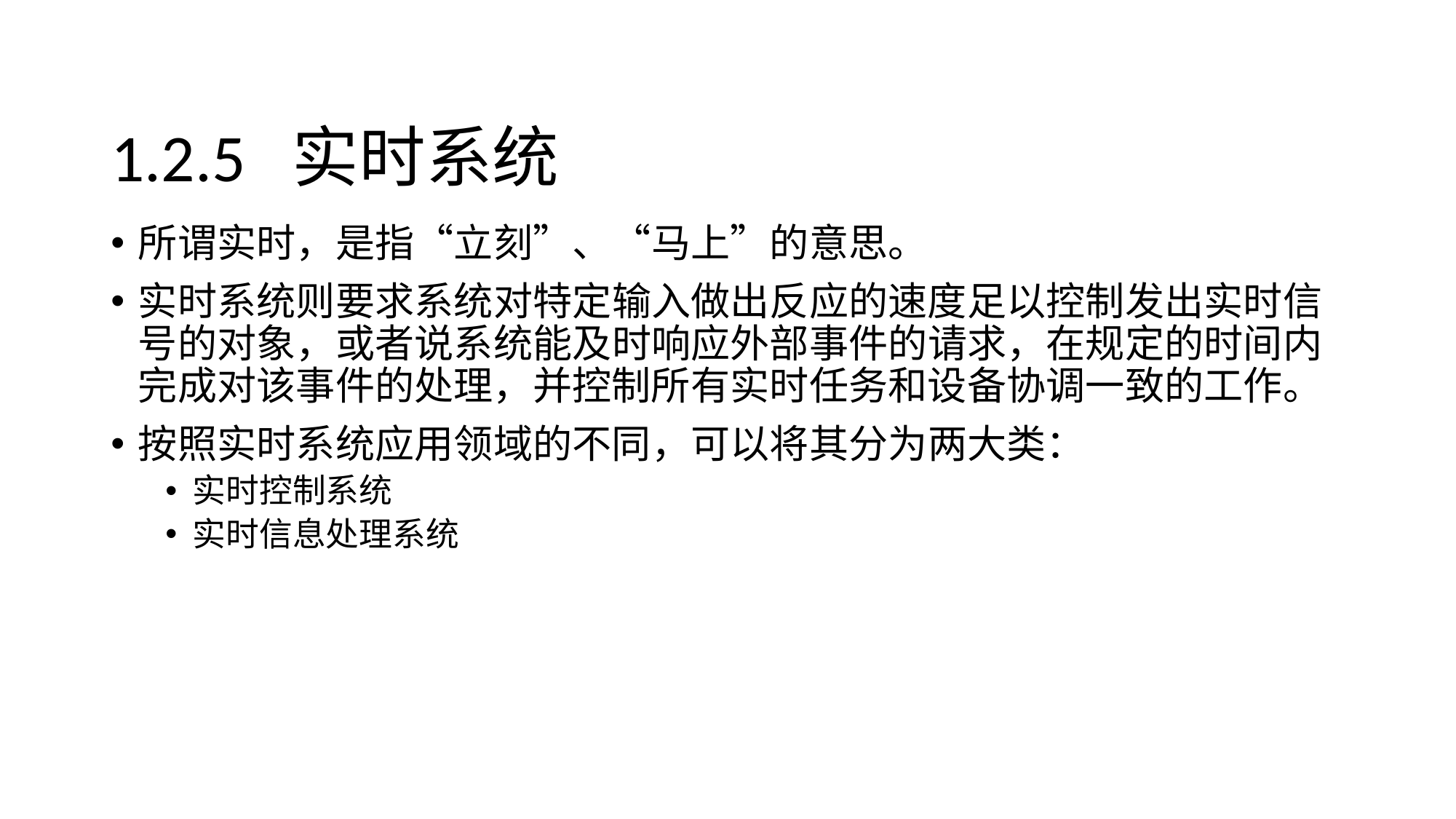

# 1.2.5  实时系统
所谓实时，是指“立刻”、“马上”的意思。
实时系统则要求系统对特定输入做出反应的速度足以控制发出实时信号的对象，或者说系统能及时响应外部事件的请求，在规定的时间内完成对该事件的处理，并控制所有实时任务和设备协调一致的工作。
按照实时系统应用领域的不同，可以将其分为两大类：
实时控制系统
实时信息处理系统
9